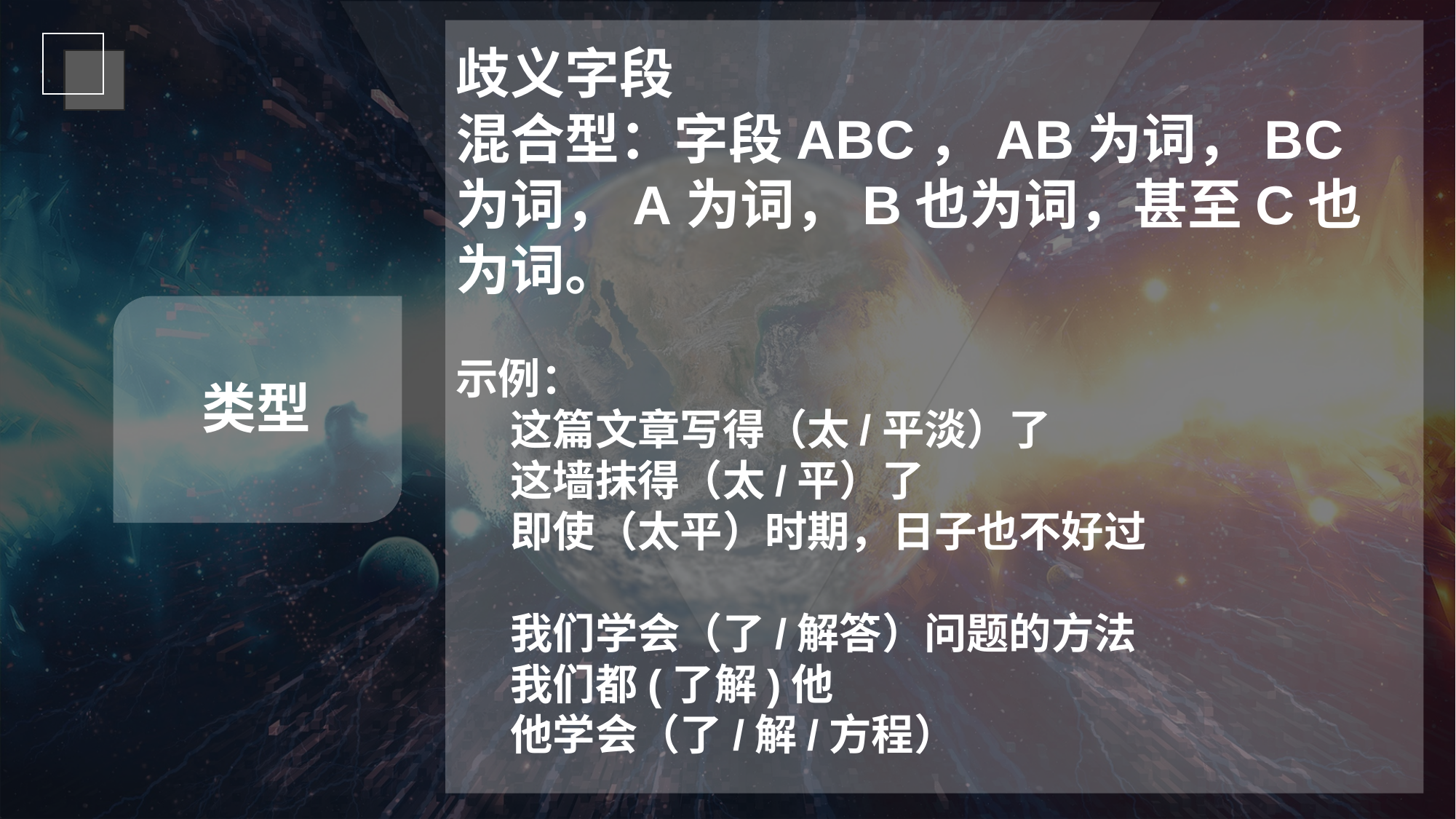

歧义字段
混合型：字段ABC，AB为词，BC为词，A为词，B也为词，甚至C也为词。

示例：
这篇文章写得（太/平淡）了
这墙抹得（太/平）了
即使（太平）时期，日子也不好过

我们学会（了/解答）问题的方法
我们都(了解)他
他学会（了/解/方程）

类型